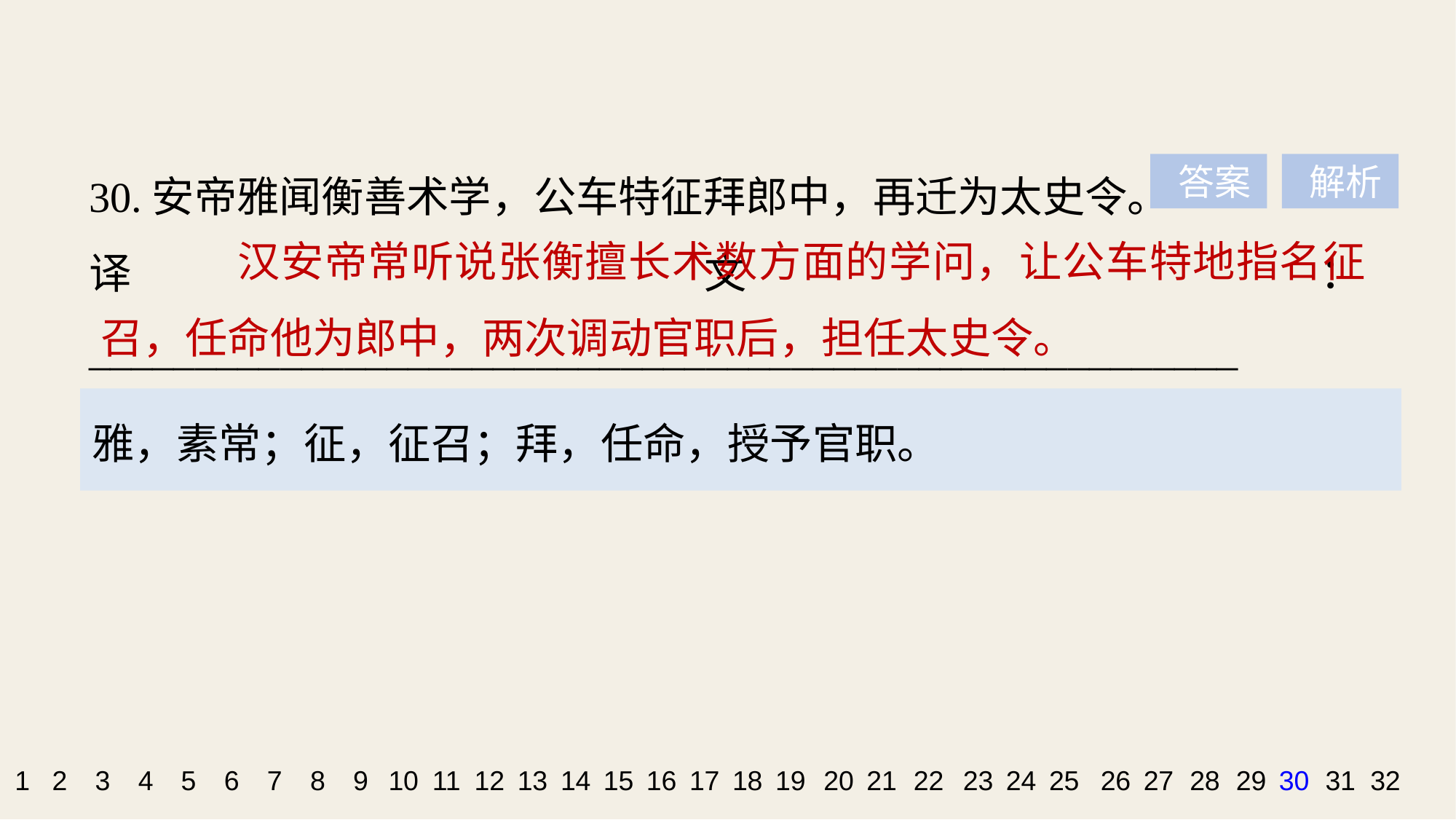

30.安帝雅闻衡善术学，公车特征拜郎中，再迁为太史令。
译文：______________________________________________________
______________________________________________
 答案
 解析
            汉安帝常听说张衡擅长术数方面的学问，让公车特地指名征召，任命他为郎中，两次调动官职后，担任太史令。
雅，素常；征，征召；拜，任命，授予官职。

1
2
3
4
5
6
7
8
9
10
11
12
13
14
15
16
17
18
19
20
21
22
23
24
25
26
27
28
29
30
31
32